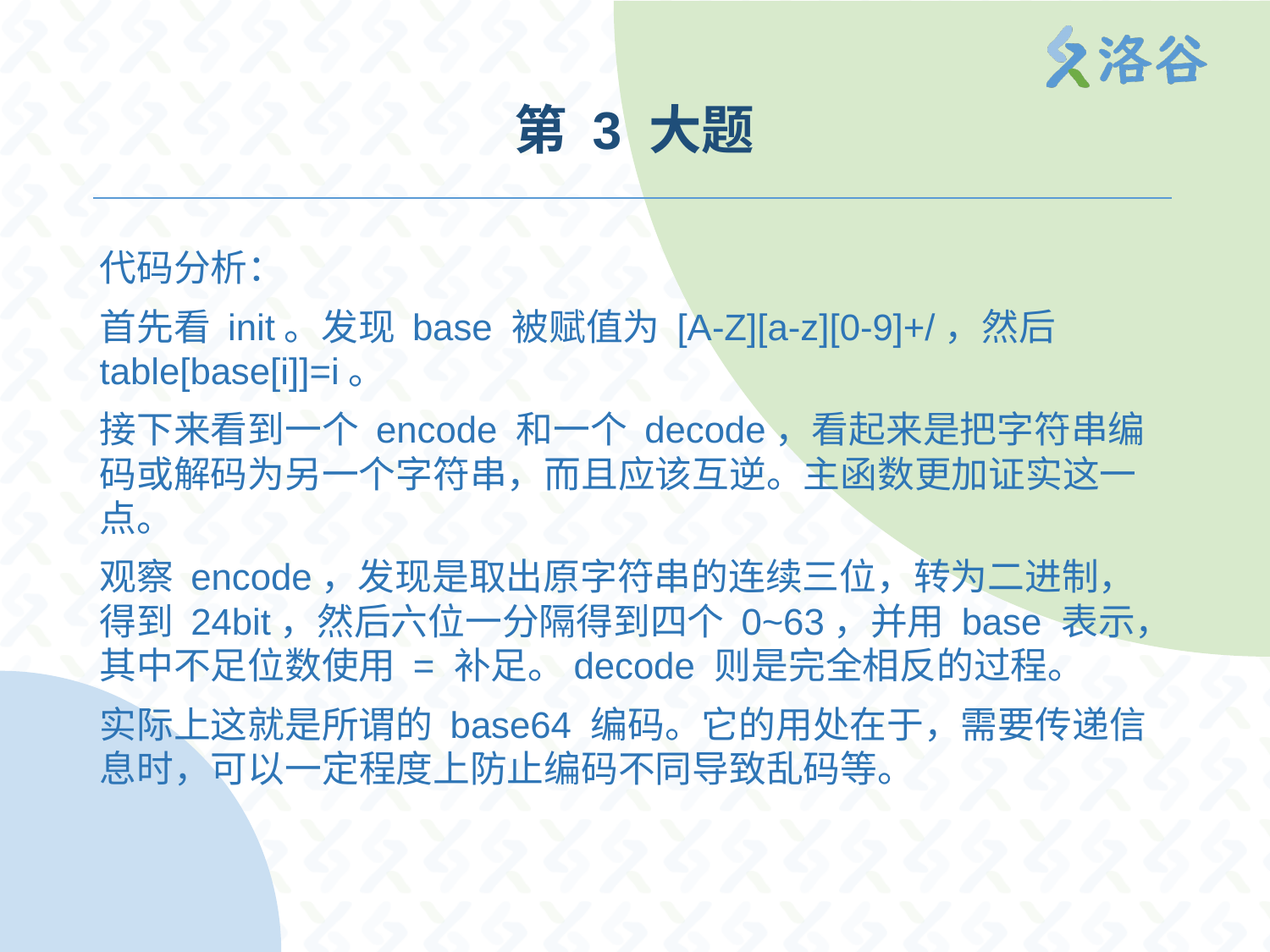

# 第 3 大题
代码分析：
首先看 init。发现 base 被赋值为 [A-Z][a-z][0-9]+/，然后 table[base[i]]=i。
接下来看到一个 encode 和一个 decode，看起来是把字符串编码或解码为另一个字符串，而且应该互逆。主函数更加证实这一点。
观察 encode，发现是取出原字符串的连续三位，转为二进制，得到 24bit，然后六位一分隔得到四个 0~63，并用 base 表示，其中不足位数使用 = 补足。decode 则是完全相反的过程。
实际上这就是所谓的 base64 编码。它的用处在于，需要传递信息时，可以一定程度上防止编码不同导致乱码等。